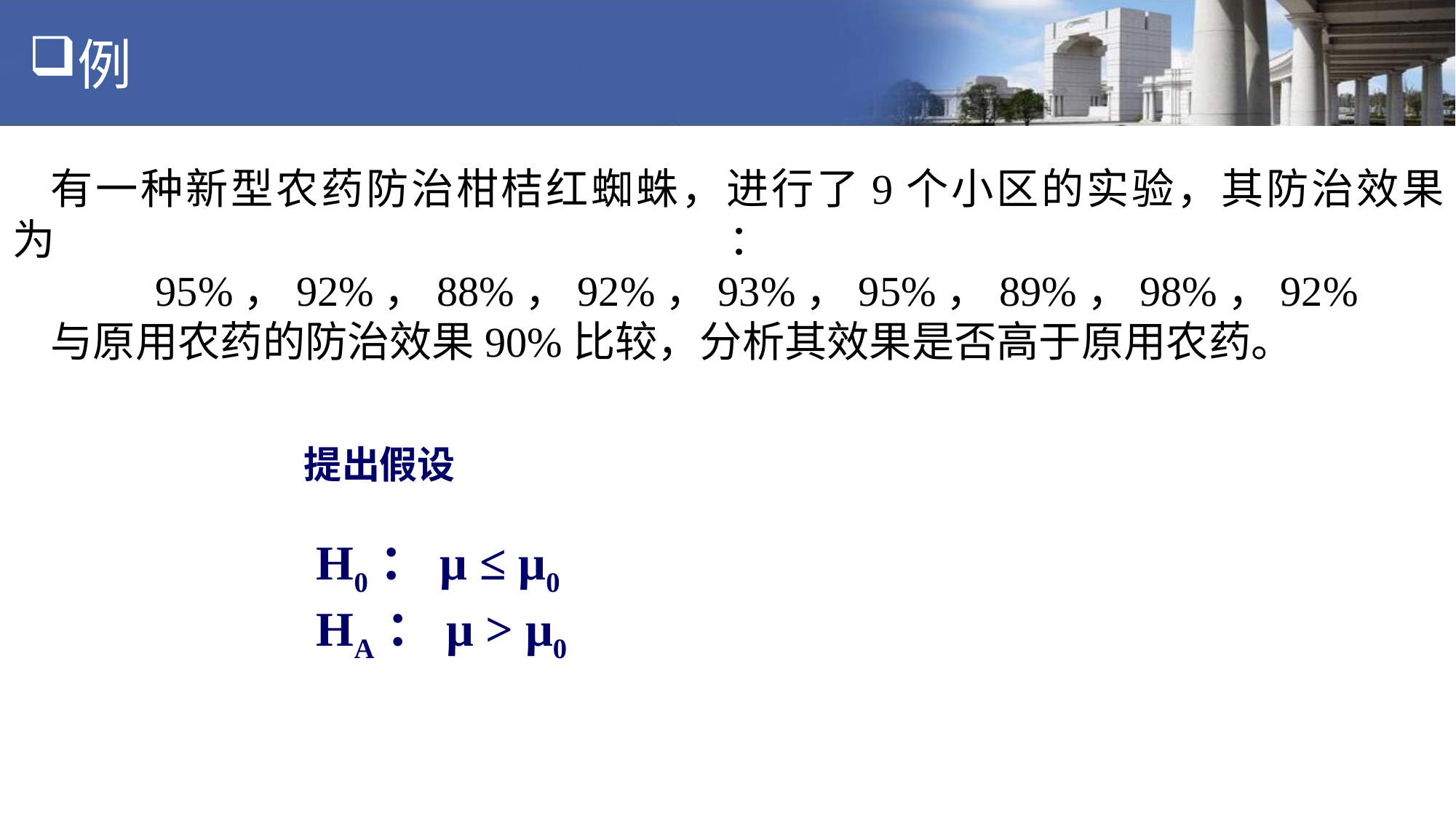

# 例
有一种新型农药防治柑桔红蜘蛛，进行了9个小区的实验，其防治效果为：
              95%，92%，88%，92%，93%，95%，89%，98%，92%
与原用农药的防治效果90%比较，分析其效果是否高于原用农药。

提出假设

 H0：μ ≤ μ0
 HA：μ > μ0